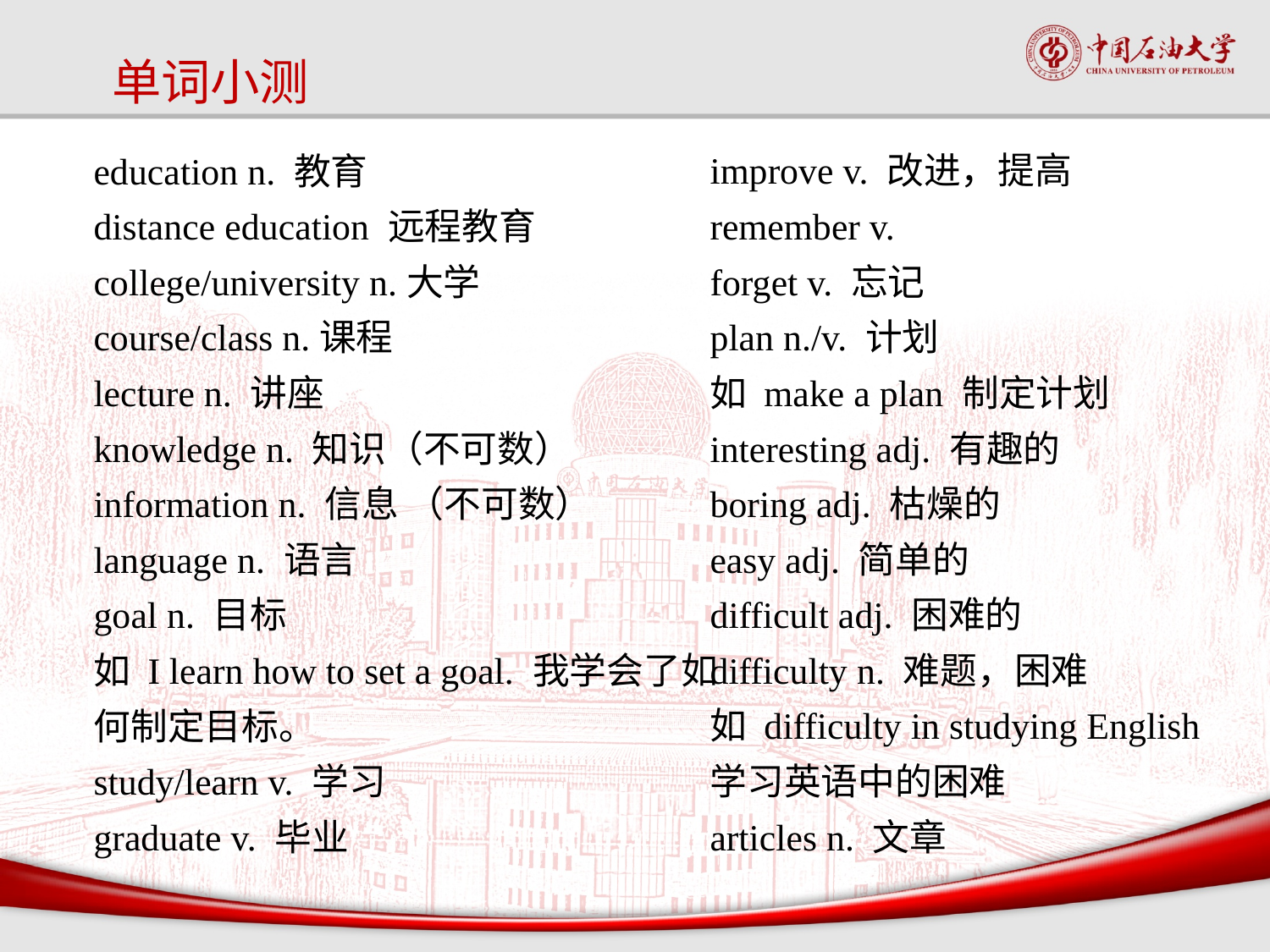

# 单词小测
education n. 教育
distance education 远程教育
college/university n.大学
course/class n.课程
lecture n. 讲座
knowledge n. 知识（不可数）
information n. 信息 （不可数）
language n. 语言
goal n. 目标
如 I learn how to set a goal. 我学会了如
何制定目标。
study/learn v. 学习
graduate v. 毕业

improve v. 改进，提高
remember v.
forget v. 忘记
plan n./v. 计划
如 make a plan 制定计划
interesting adj. 有趣的
boring adj. 枯燥的
easy adj. 简单的
difficult adj. 困难的
difficulty n. 难题，困难
如 difficulty in studying English
学习英语中的困难
articles n. 文章